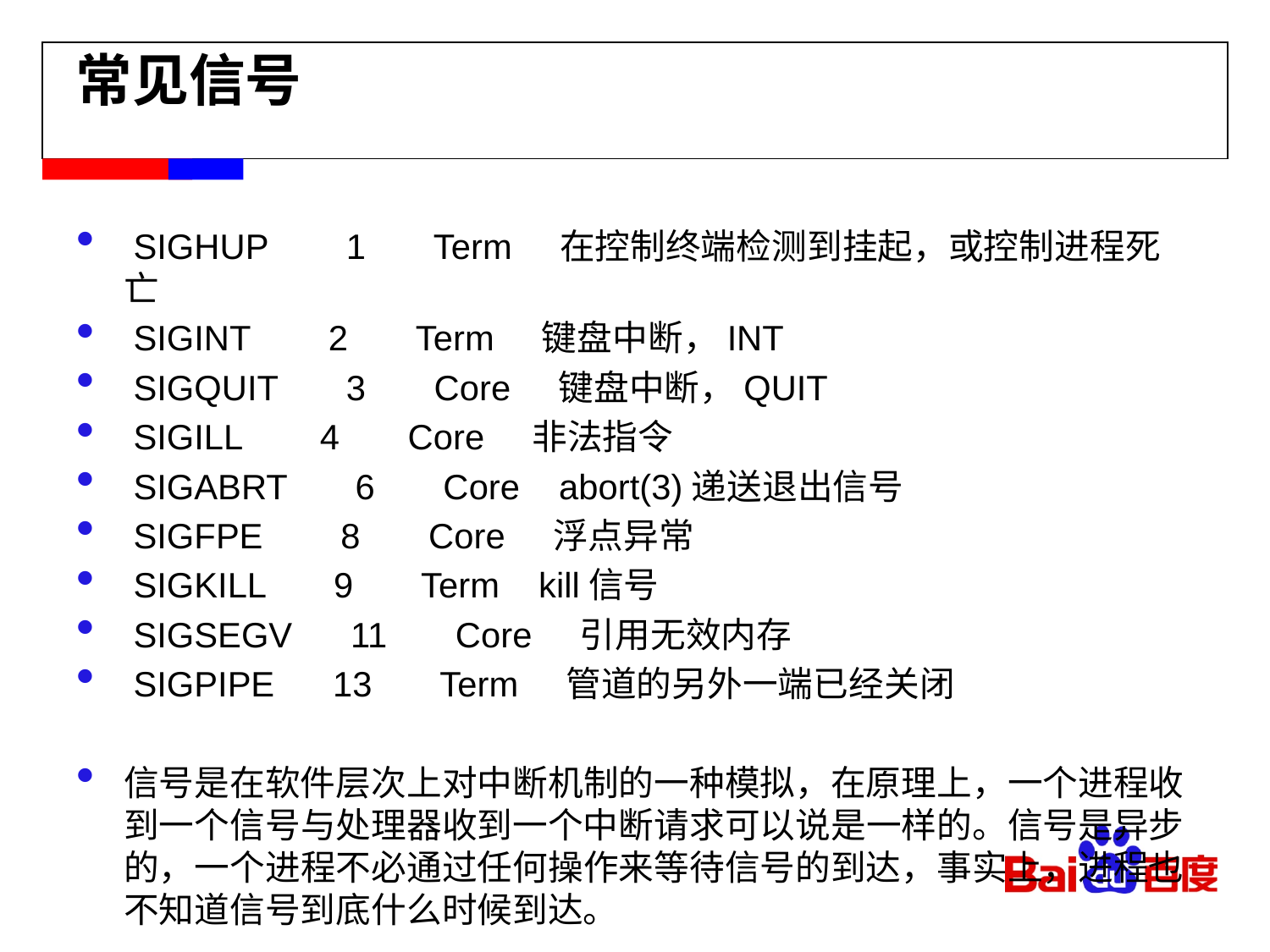

# 常见信号
 SIGHUP        1       Term    在控制终端检测到挂起，或控制进程死亡
 SIGINT        2       Term    键盘中断，INT
 SIGQUIT       3       Core    键盘中断，QUIT
 SIGILL        4       Core    非法指令
 SIGABRT       6       Core    abort(3)递送退出信号
 SIGFPE        8       Core    浮点异常
 SIGKILL       9       Term    kill信号
 SIGSEGV      11       Core    引用无效内存
 SIGPIPE      13       Term    管道的另外一端已经关闭

信号是在软件层次上对中断机制的一种模拟，在原理上，一个进程收到一个信号与处理器收到一个中断请求可以说是一样的。信号是异步的，一个进程不必通过任何操作来等待信号的到达，事实上，进程也不知道信号到底什么时候到达。